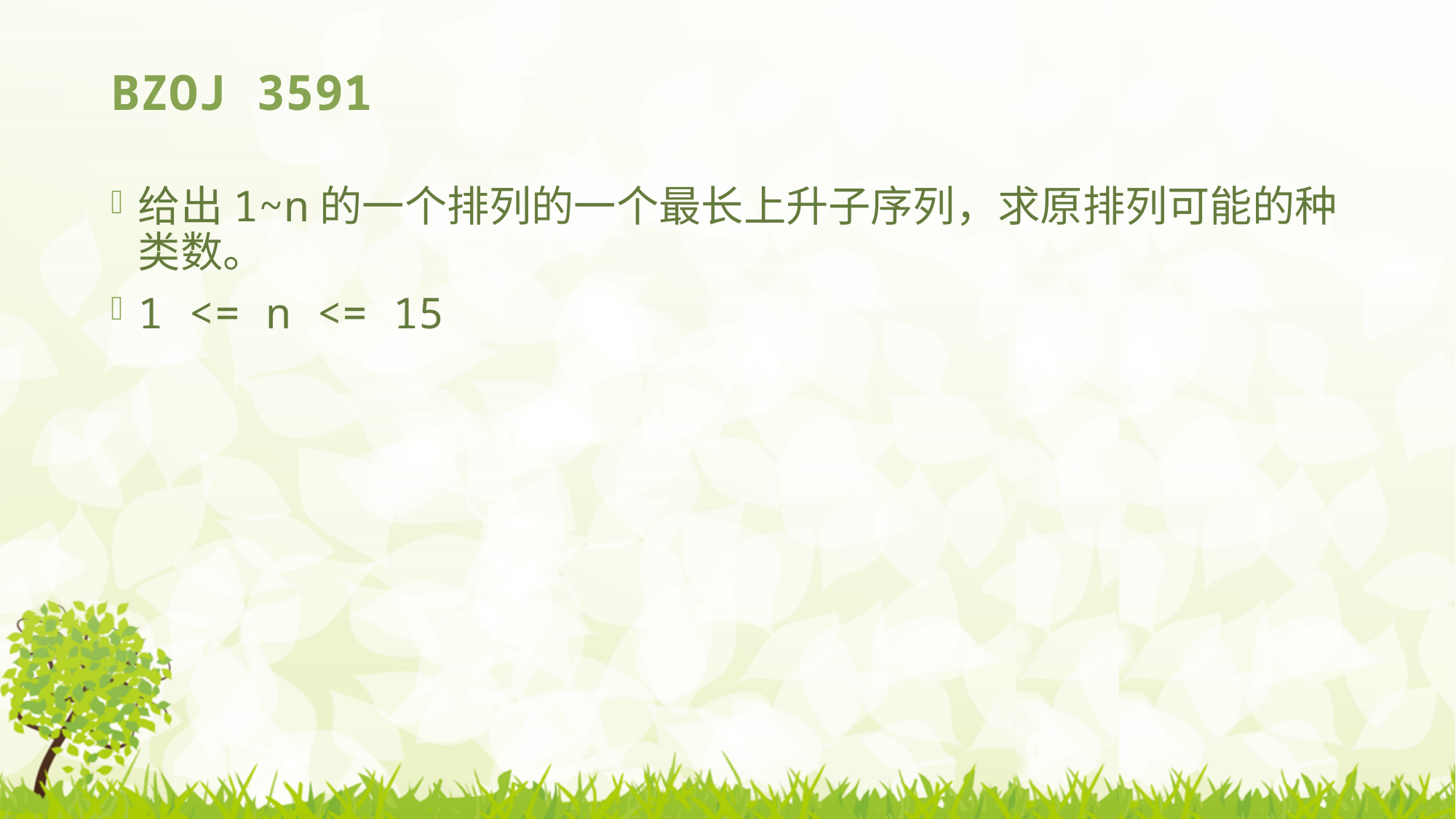

# BZOJ 3591
给出1~n的一个排列的一个最长上升子序列，求原排列可能的种类数。
1 <= n <= 15